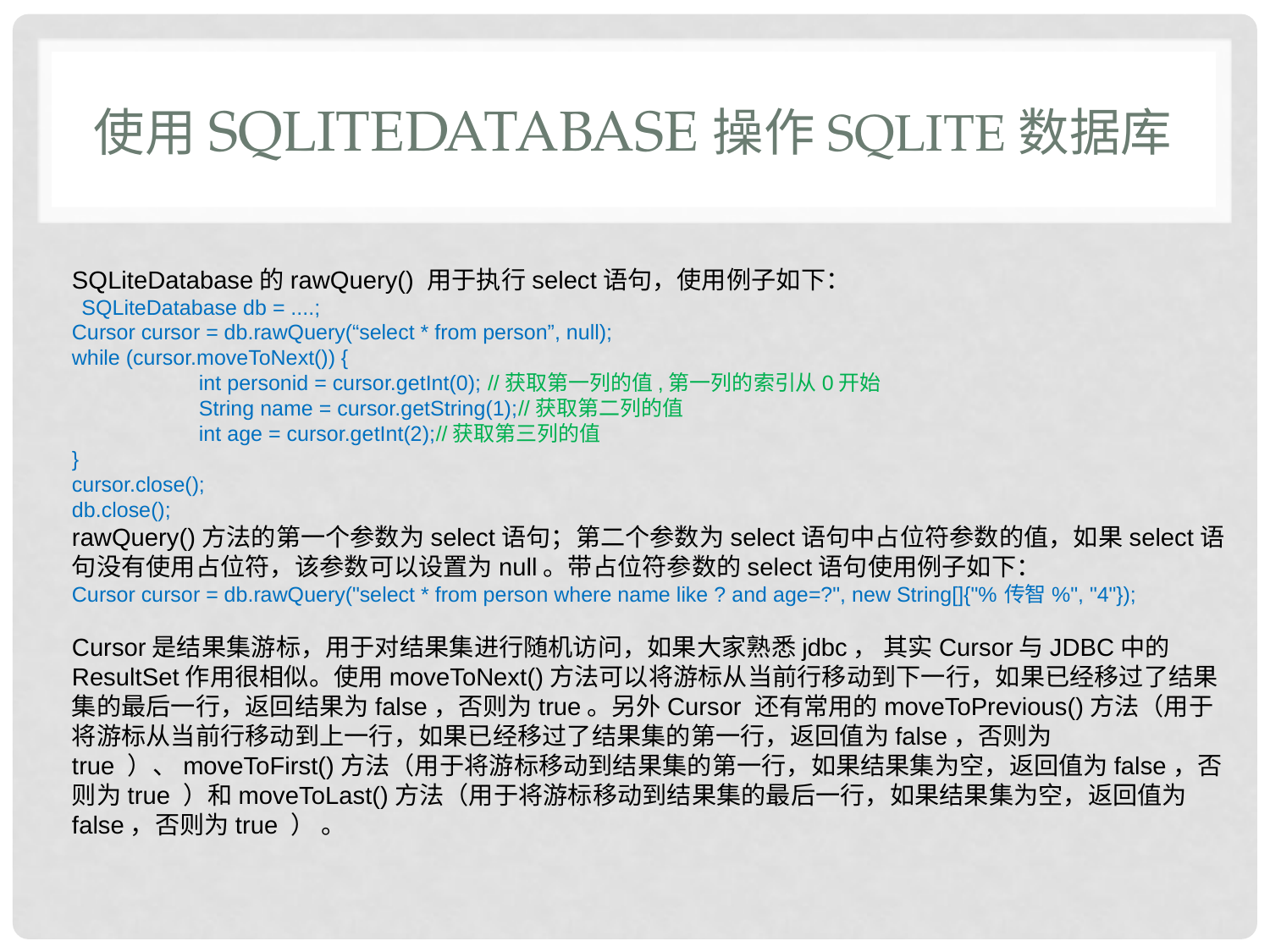

# 使用SQLiteDatabase操作SQLite数据库
SQLiteDatabase的rawQuery() 用于执行select语句，使用例子如下：
 SQLiteDatabase db = ....;
Cursor cursor = db.rawQuery(“select * from person”, null);
while (cursor.moveToNext()) {
	int personid = cursor.getInt(0); //获取第一列的值,第一列的索引从0开始
	String name = cursor.getString(1);//获取第二列的值
	int age = cursor.getInt(2);//获取第三列的值
}
cursor.close();
db.close();
rawQuery()方法的第一个参数为select语句；第二个参数为select语句中占位符参数的值，如果select语句没有使用占位符，该参数可以设置为null。带占位符参数的select语句使用例子如下：
Cursor cursor = db.rawQuery("select * from person where name like ? and age=?", new String[]{"%传智%", "4"});

Cursor是结果集游标，用于对结果集进行随机访问，如果大家熟悉jdbc， 其实Cursor与JDBC中的ResultSet作用很相似。使用moveToNext()方法可以将游标从当前行移动到下一行，如果已经移过了结果集的最后一行，返回结果为false，否则为true。另外Cursor 还有常用的moveToPrevious()方法（用于将游标从当前行移动到上一行，如果已经移过了结果集的第一行，返回值为false，否则为true ）、moveToFirst()方法（用于将游标移动到结果集的第一行，如果结果集为空，返回值为false，否则为true ）和moveToLast()方法（用于将游标移动到结果集的最后一行，如果结果集为空，返回值为false，否则为true ） 。